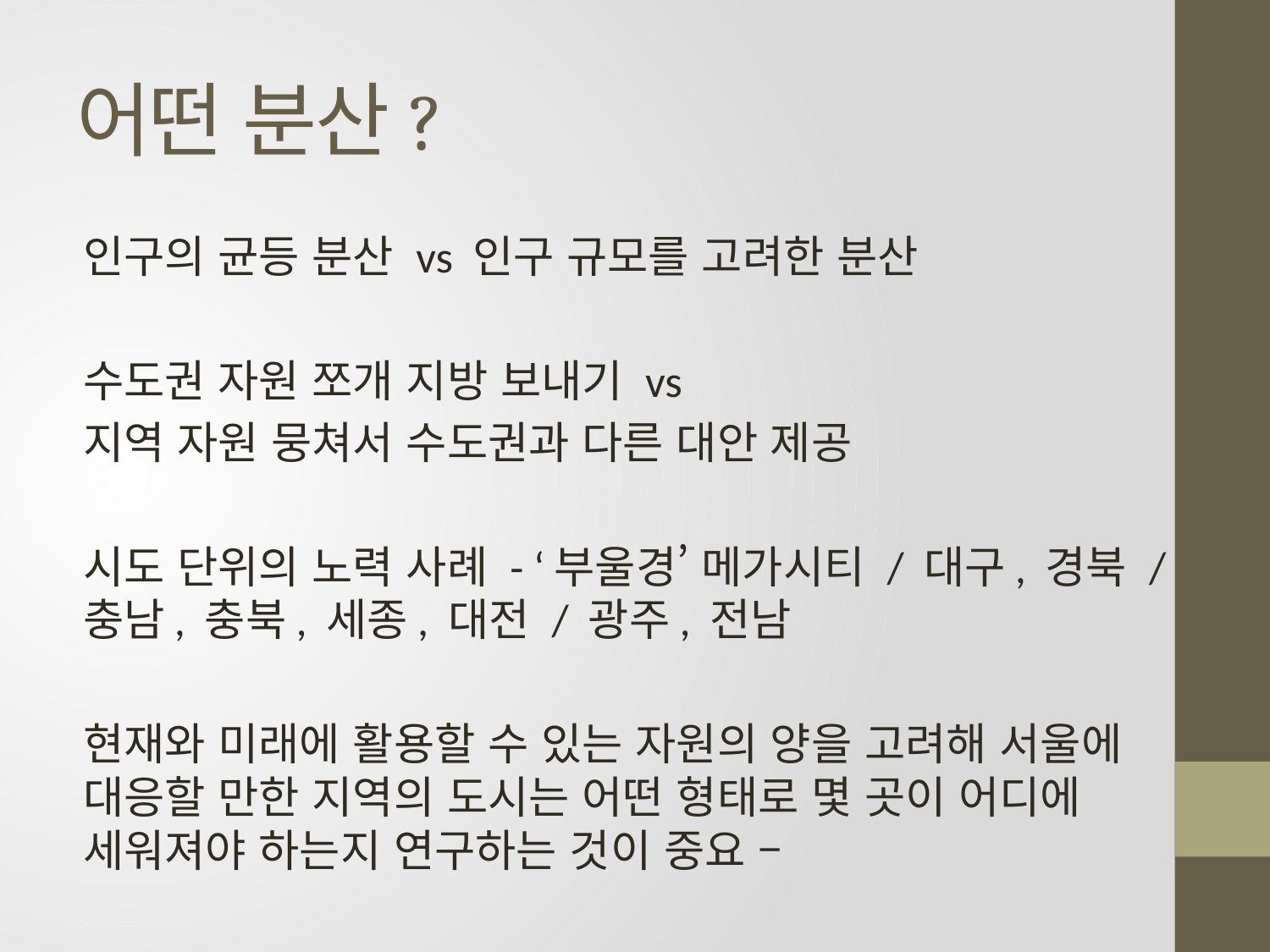

# 어떤 분산?
인구의 균등 분산 vs 인구 규모를 고려한 분산

수도권 자원 쪼개 지방 보내기 vs
	지역 자원 뭉쳐서 수도권과 다른 대안 제공

시도 단위의 노력 사례 - ‘부울경’ 메가시티 / 대구, 경북 / 충남, 충북, 세종, 대전 / 광주, 전남

현재와 미래에 활용할 수 있는 자원의 양을 고려해 서울에 대응할 만한 지역의 도시는 어떤 형태로 몇 곳이 어디에 세워져야 하는지 연구하는 것이 중요 –